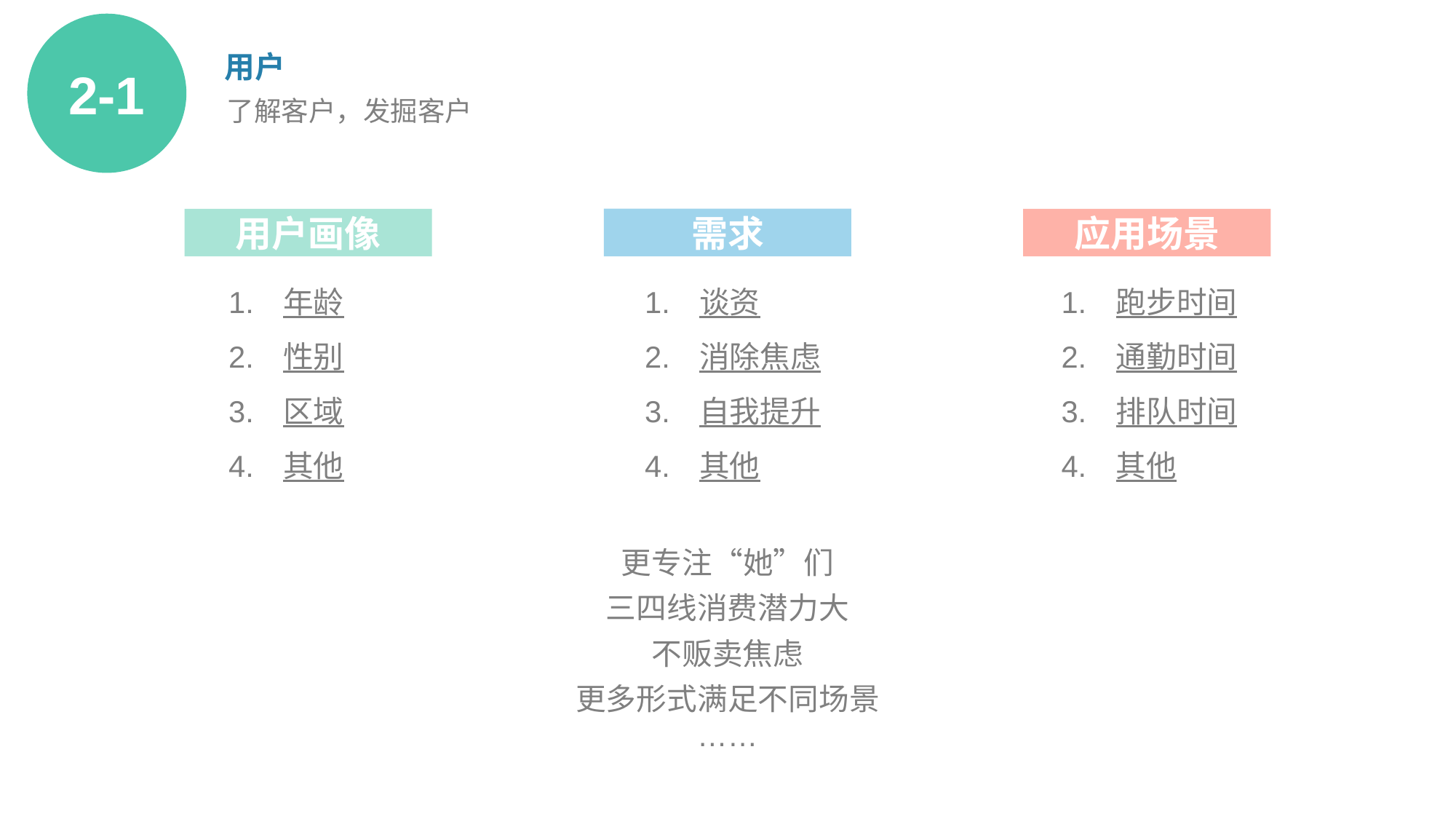

2-1
用户
了解客户，发掘客户
需求
应用场景
用户画像
年龄
性别
区域
其他
谈资
消除焦虑
自我提升
其他
跑步时间
通勤时间
排队时间
其他
更专注“她”们
三四线消费潜力大
不贩卖焦虑
更多形式满足不同场景
……